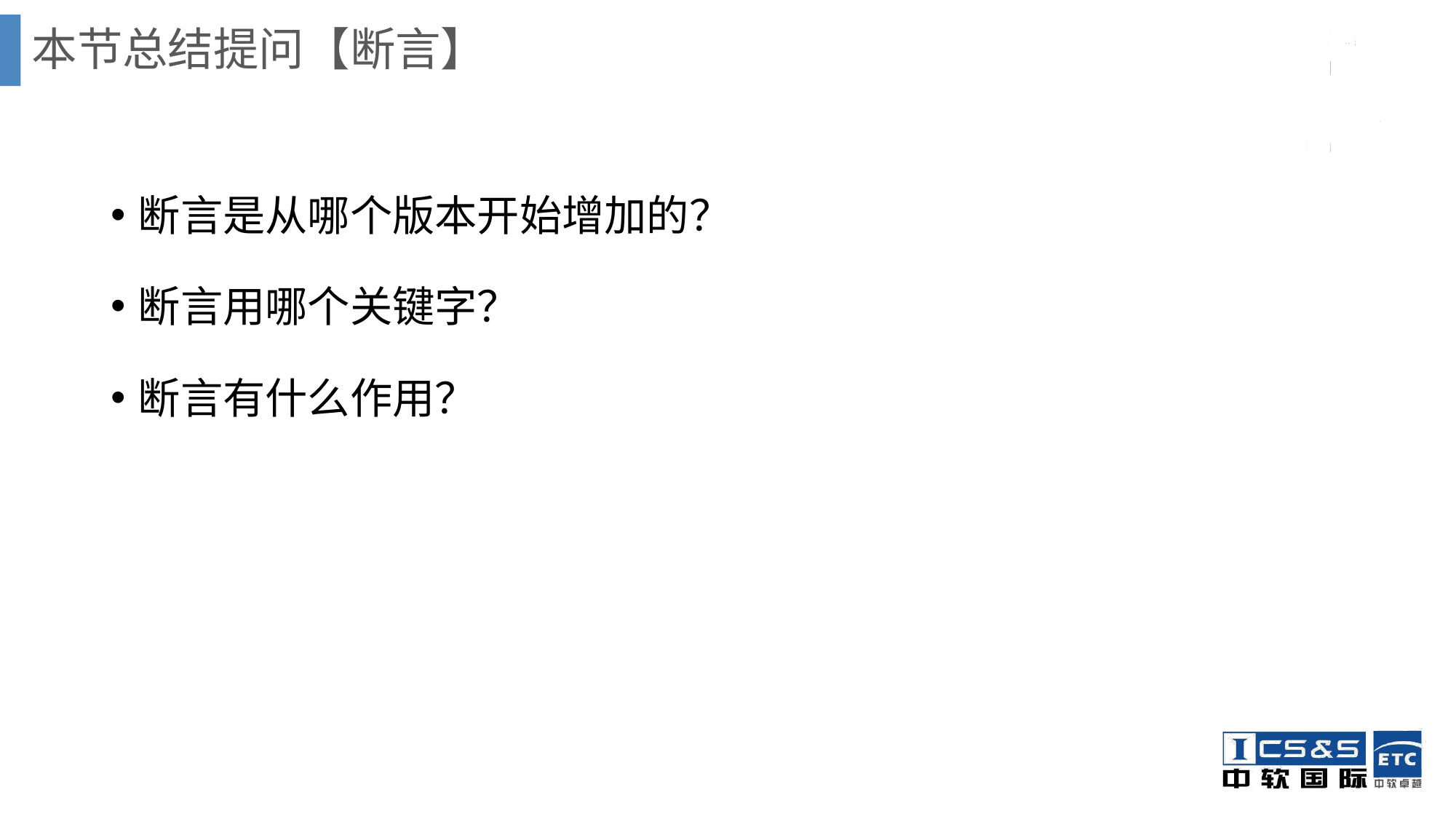

# 本节总结提问【断言】
断言是从哪个版本开始增加的？
断言用哪个关键字？
断言有什么作用？